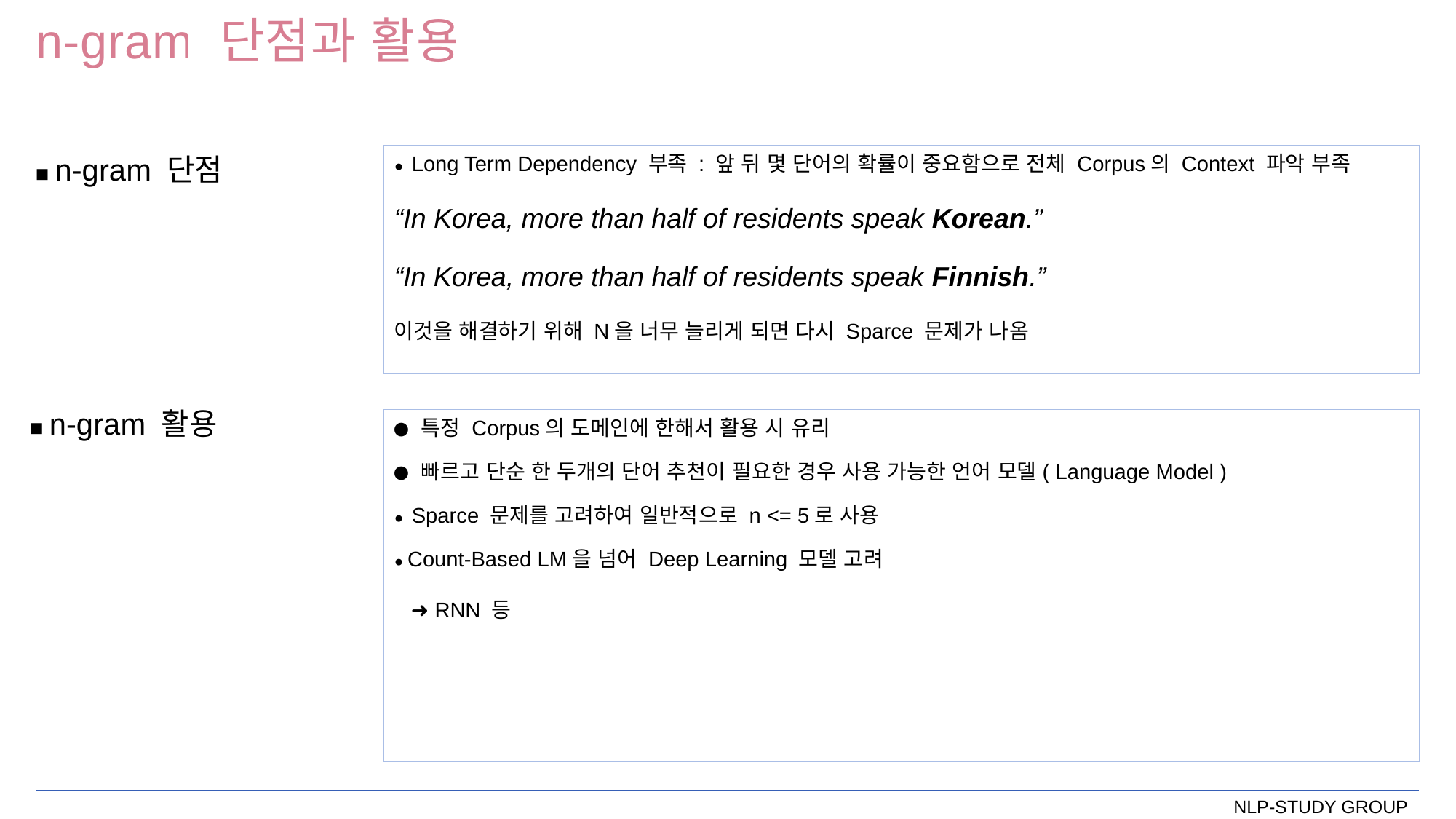

# n-gram 단점과 활용
◼ n-gram 단점
●  Long Term Dependency 부족 : 앞 뒤 몇 단어의 확률이 중요함으로 전체 Corpus의 Context 파악 부족

“In Korea, more than half of residents speak Korean.”

“In Korea, more than half of residents speak Finnish.”

이것을 해결하기 위해 N을 너무 늘리게 되면 다시 Sparce 문제가 나옴

◼ n-gram 활용
●  특정 Corpus의 도메인에 한해서 활용 시 유리

●  빠르고 단순 한 두개의 단어 추천이 필요한 경우 사용 가능한 언어 모델( Language Model )

●  Sparce 문제를 고려하여 일반적으로 n <= 5로 사용

● Count-Based LM을 넘어 Deep Learning 모델 고려

    ➜ RNN 등

NLP-STUDY GROUP